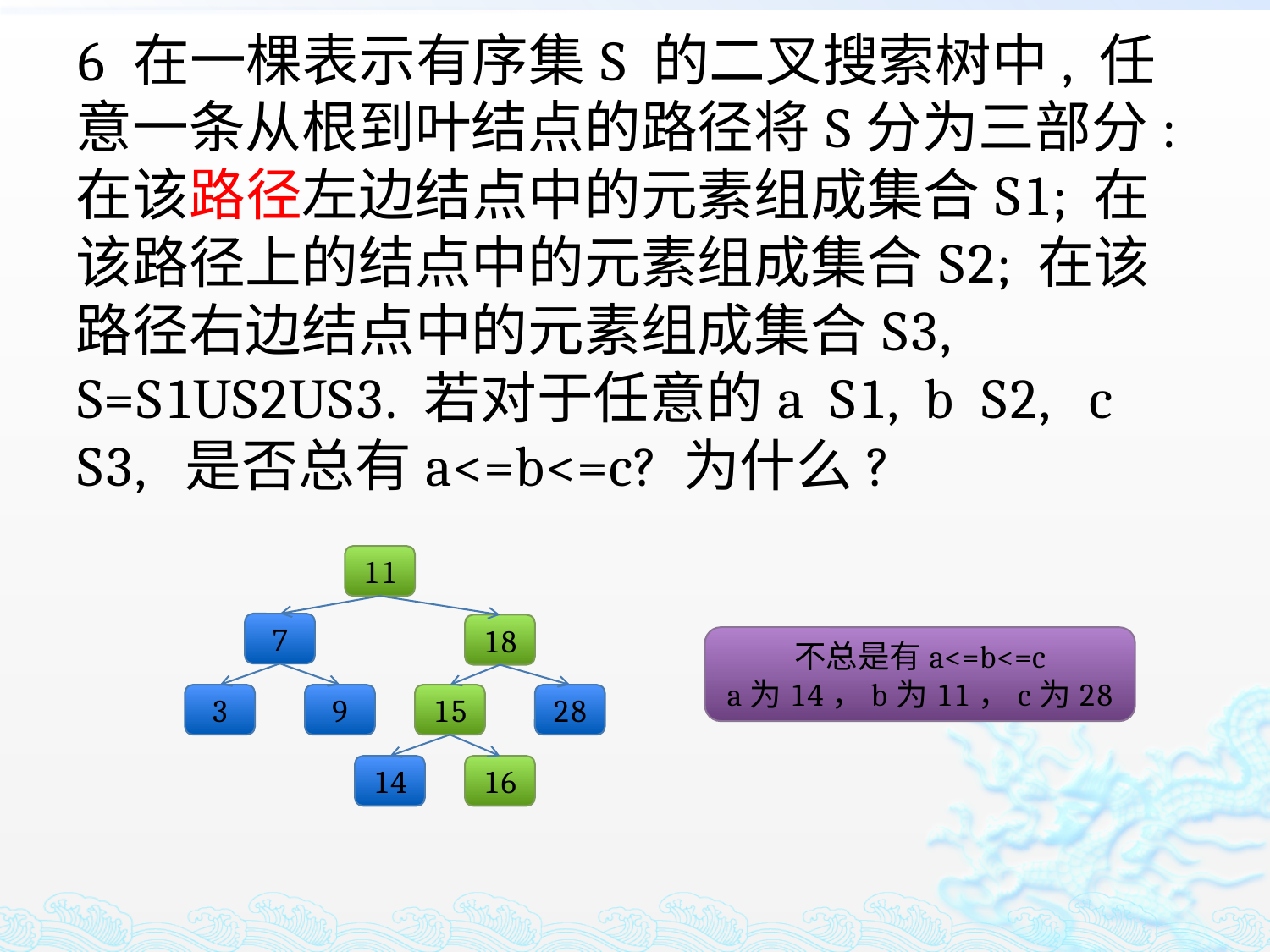

6 在一棵表示有序集S 的二叉搜索树中, 任意一条从根到叶结点的路径将S分为三部分: 在该路径左边结点中的元素组成集合S1; 在该路径上的结点中的元素组成集合S2; 在该路径右边结点中的元素组成集合S3,  S=S1US2US3. 若对于任意的a  S1,  b  S2,   c  S3,  是否总有a<=b<=c? 为什么?
11
7
18
不总是有a<=b<=c
a为14，b为11，c为28
3
9
15
28
14
16